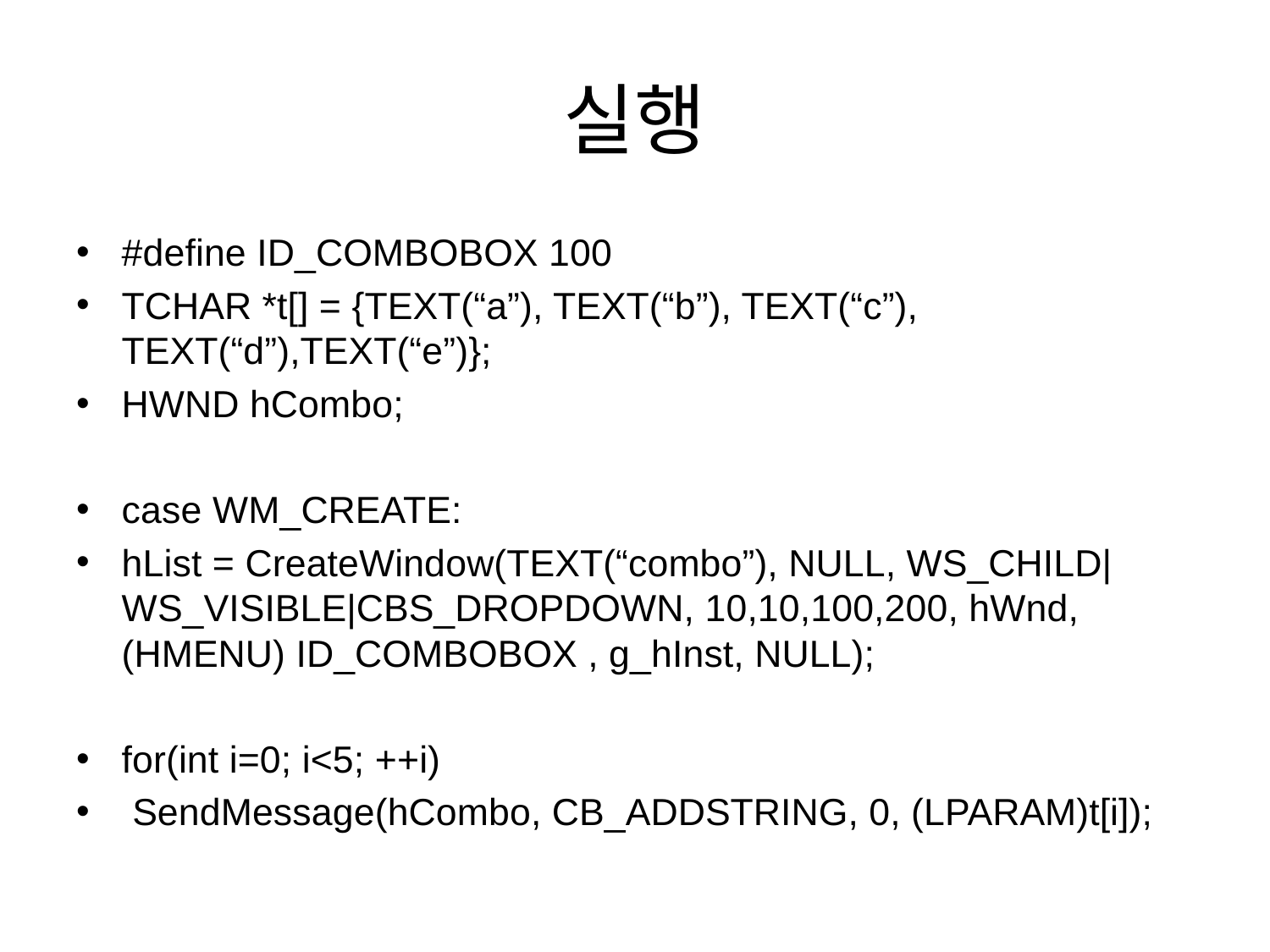

# 실행
#define ID_COMBOBOX 100
TCHAR *t[] = {TEXT(“a”), TEXT(“b”), TEXT(“c”), TEXT(“d”),TEXT(“e”)};
HWND hCombo;

case WM_CREATE:
hList = CreateWindow(TEXT(“combo”), NULL, WS_CHILD|WS_VISIBLE|CBS_DROPDOWN, 10,10,100,200, hWnd, (HMENU) ID_COMBOBOX , g_hInst, NULL);

for(int i=0; i<5; ++i)
 SendMessage(hCombo, CB_ADDSTRING, 0, (LPARAM)t[i]);